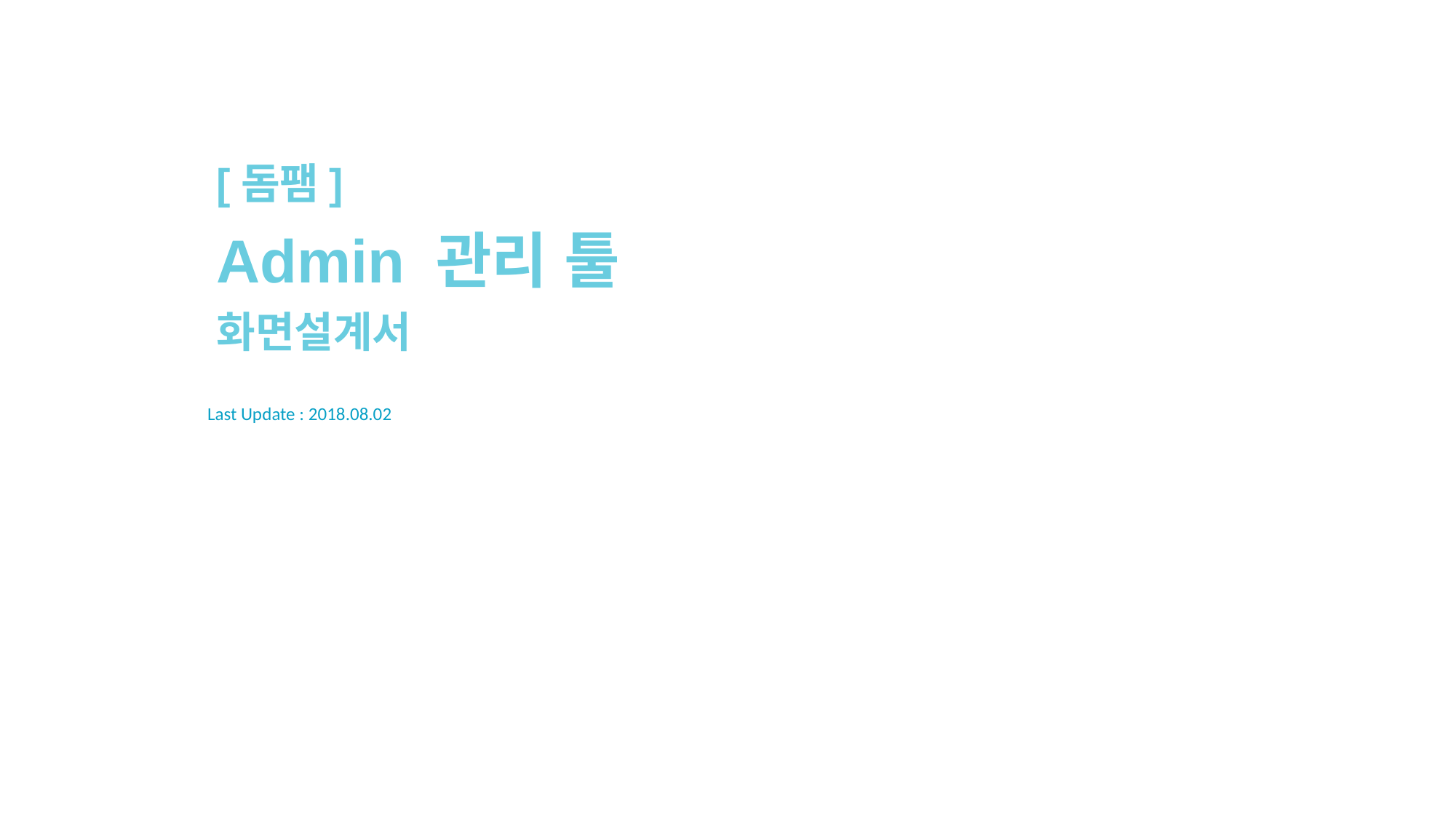

[돔팸]
Admin 관리 툴
화면설계서
Last Update : 2018.08.02